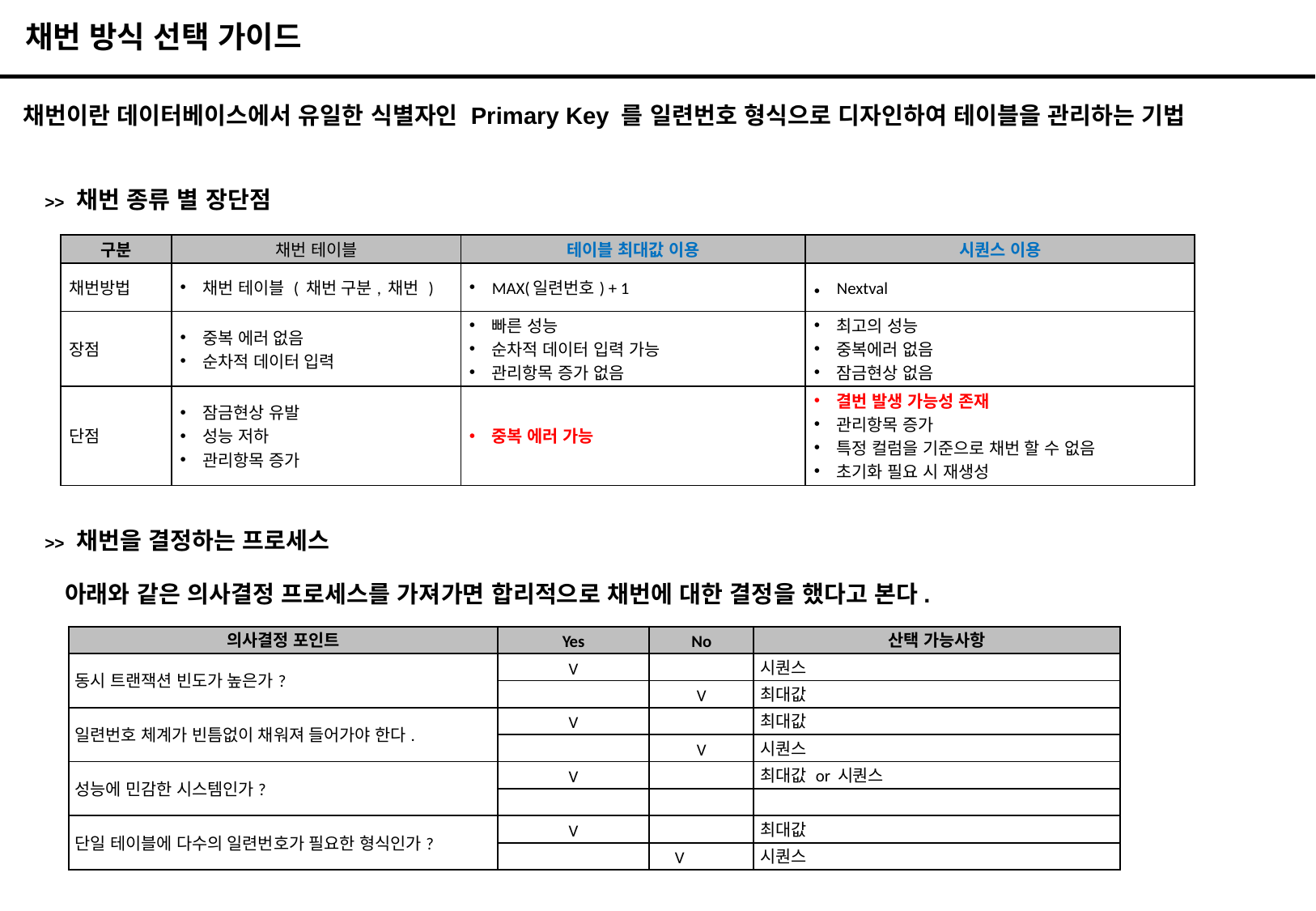

채번 방식 선택 가이드
채번이란 데이터베이스에서 유일한 식별자인 Primary Key 를 일련번호 형식으로 디자인하여 테이블을 관리하는 기법
>> 채번 종류 별 장단점
| 구분 | 채번 테이블 | 테이블 최대값 이용 | 시퀀스 이용 |
| --- | --- | --- | --- |
| 채번방법 | 채번 테이블 ( 채번 구분, 채번 ) | MAX(일련번호) + 1 | Nextval |
| 장점 | 중복 에러 없음 순차적 데이터 입력 | 빠른 성능 순차적 데이터 입력 가능 관리항목 증가 없음 | 최고의 성능 중복에러 없음 잠금현상 없음 |
| 단점 | 잠금현상 유발 성능 저하 관리항목 증가 | 중복 에러 가능 | 결번 발생 가능성 존재 관리항목 증가 특정 컬럼을 기준으로 채번 할 수 없음 초기화 필요 시 재생성 |
>> 채번을 결정하는 프로세스
아래와 같은 의사결정 프로세스를 가져가면 합리적으로 채번에 대한 결정을 했다고 본다.
| 의사결정 포인트 | Yes | No | 산택 가능사항 |
| --- | --- | --- | --- |
| 동시 트랜잭션 빈도가 높은가? | V |  | 시퀀스 |
|  |  | V | 최대값 |
| 일련번호 체계가 빈틈없이 채워져 들어가야 한다. | V |  | 최대값 |
|  |  | V | 시퀀스 |
| 성능에 민감한 시스템인가? | V |  | 최대값 or 시퀀스 |
|  |  |  |  |
| 단일 테이블에 다수의 일련번호가 필요한 형식인가? | V |  | 최대값 |
|  |  | V | 시퀀스 |